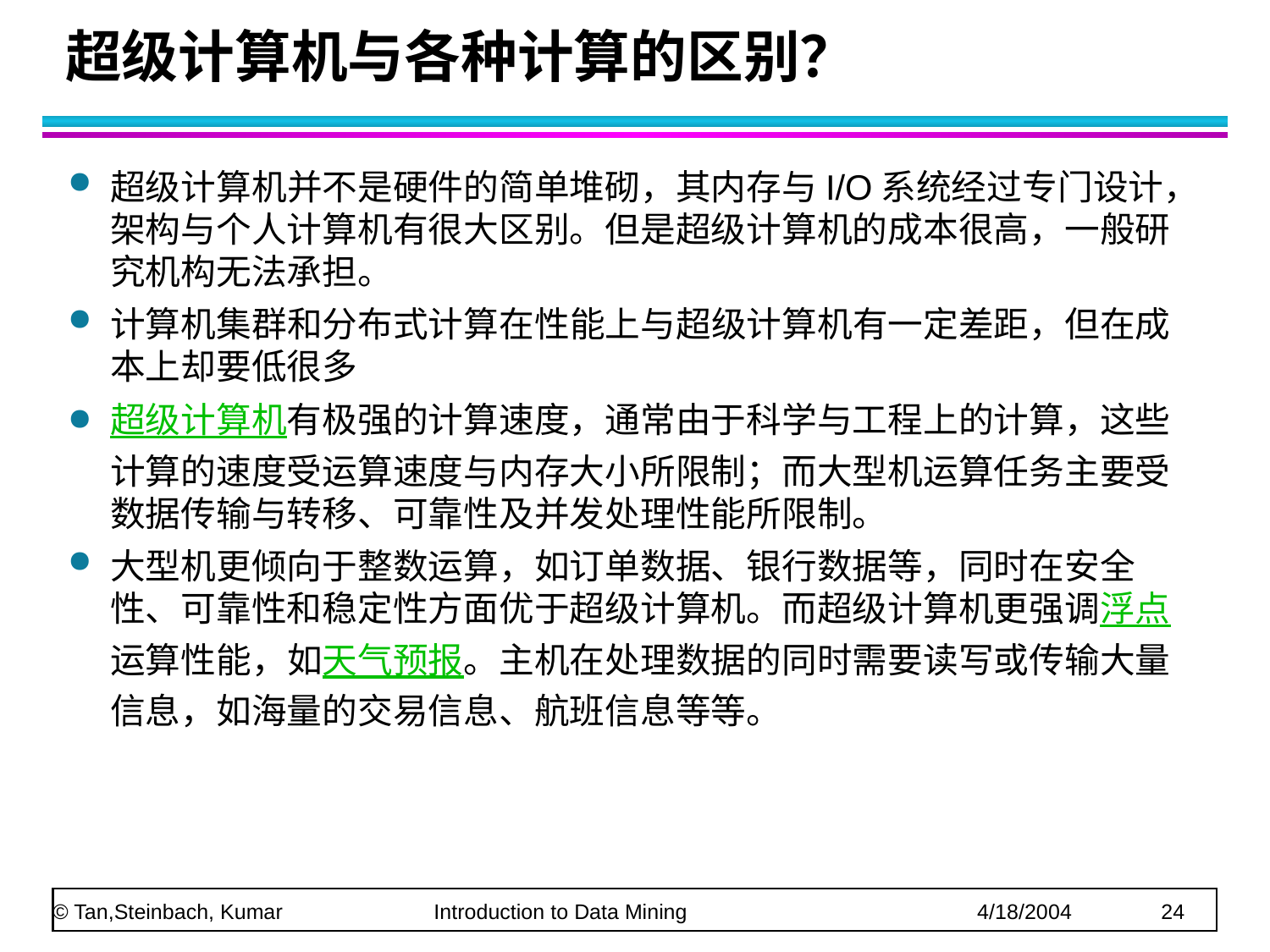

# 超级计算机与各种计算的区别？
超级计算机并不是硬件的简单堆砌，其内存与I/O系统经过专门设计，架构与个人计算机有很大区别。但是超级计算机的成本很高，一般研究机构无法承担。
计算机集群和分布式计算在性能上与超级计算机有一定差距，但在成本上却要低很多
超级计算机有极强的计算速度，通常由于科学与工程上的计算，这些计算的速度受运算速度与内存大小所限制；而大型机运算任务主要受数据传输与转移、可靠性及并发处理性能所限制。
大型机更倾向于整数运算，如订单数据、银行数据等，同时在安全性、可靠性和稳定性方面优于超级计算机。而超级计算机更强调浮点运算性能，如天气预报。主机在处理数据的同时需要读写或传输大量信息，如海量的交易信息、航班信息等等。